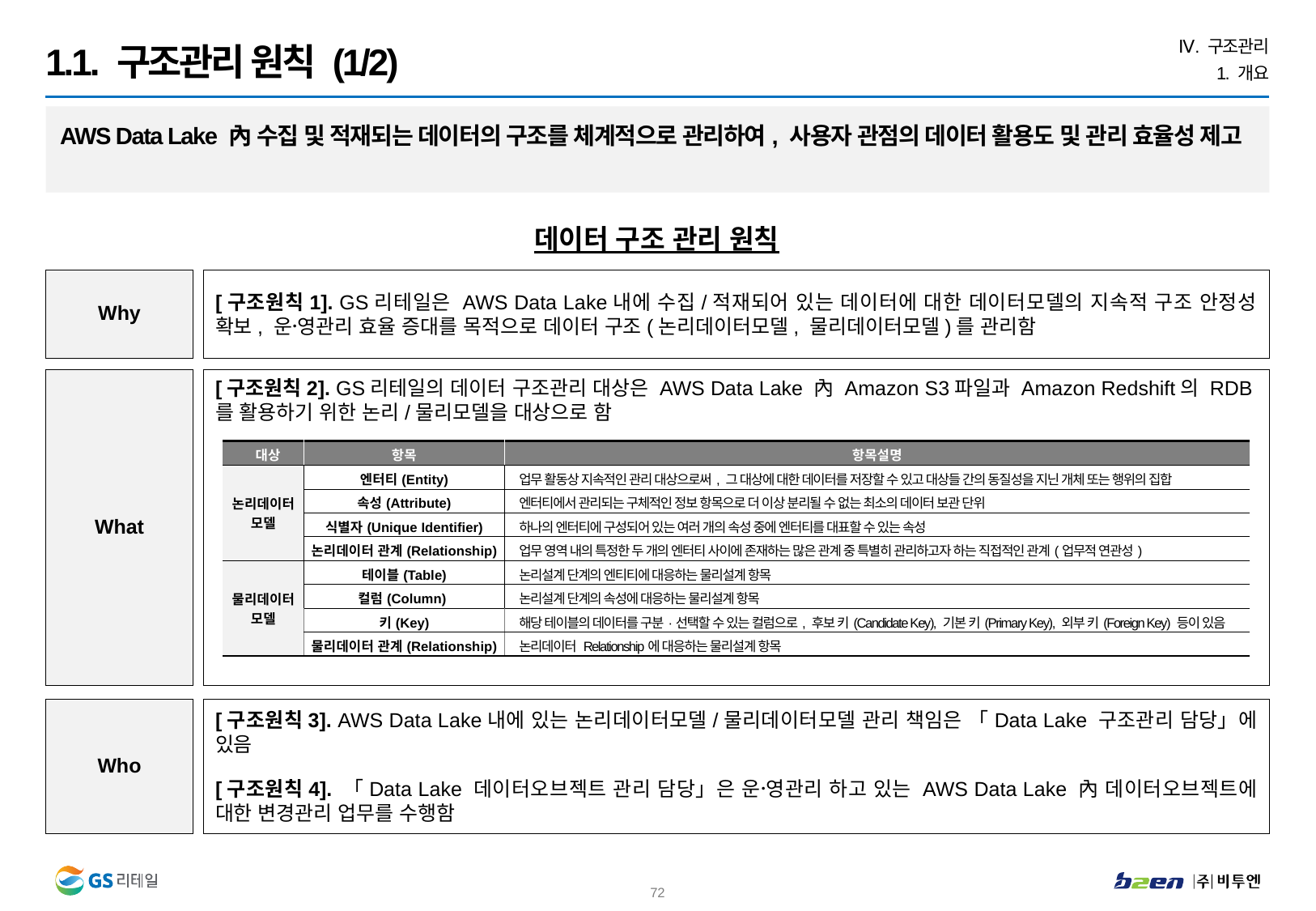

Ⅳ. 구조관리
1. 개요
1.1. 구조관리 원칙 (1/2)
AWS Data Lake 內 수집 및 적재되는 데이터의 구조를 체계적으로 관리하여, 사용자 관점의 데이터 활용도 및 관리 효율성 제고
데이터 구조 관리 원칙
Why
[구조원칙1]. GS리테일은 AWS Data Lake내에 수집/적재되어 있는 데이터에 대한 데이터모델의 지속적 구조 안정성 확보, 운영〮관리 효율 증대를 목적으로 데이터 구조(논리데이터모델, 물리데이터모델)를 관리함
What
[구조원칙2]. GS리테일의 데이터 구조관리 대상은 AWS Data Lake 內 Amazon S3파일과 Amazon Redshift의 RDB를 활용하기 위한 논리/물리모델을 대상으로 함
| 대상 | 항목 | 항목설명 |
| --- | --- | --- |
| 논리데이터 모델 | 엔터티(Entity) | 업무 활동상 지속적인 관리 대상으로써, 그 대상에 대한 데이터를 저장할 수 있고 대상들 간의 동질성을 지닌 개체 또는 행위의 집합 |
|  | 속성(Attribute) | 엔터티에서 관리되는 구체적인 정보 항목으로 더 이상 분리될 수 없는 최소의 데이터 보관 단위 |
|  | 식별자(Unique Identifier) | 하나의 엔터티에 구성되어 있는 여러 개의 속성 중에 엔터티를 대표할 수 있는 속성 |
|  | 논리데이터 관계(Relationship) | 업무 영역 내의 특정한 두 개의 엔터티 사이에 존재하는 많은 관계 중 특별히 관리하고자 하는 직접적인 관계(업무적 연관성) |
| 물리데이터 모델 | 테이블(Table) | 논리설계 단계의 엔티티에 대응하는 물리설계 항목 |
|  | 컬럼(Column) | 논리설계 단계의 속성에 대응하는 물리설계 항목 |
|  | 키(Key) | 해당 테이블의 데이터를 구분·선택할 수 있는 컬럼으로, 후보 키(Candidate Key), 기본 키(Primary Key), 외부 키(Foreign Key) 등이 있음 |
|  | 물리데이터 관계(Relationship) | 논리데이터 Relationship에 대응하는 물리설계 항목 |
Who
[구조원칙3]. AWS Data Lake내에 있는 논리데이터모델/물리데이터모델 관리 책임은 「Data Lake 구조관리 담당」에 있음
[구조원칙4]. 「Data Lake 데이터오브젝트 관리 담당」은 운영〮관리 하고 있는 AWS Data Lake 內 데이터오브젝트에 대한 변경관리 업무를 수행함
72